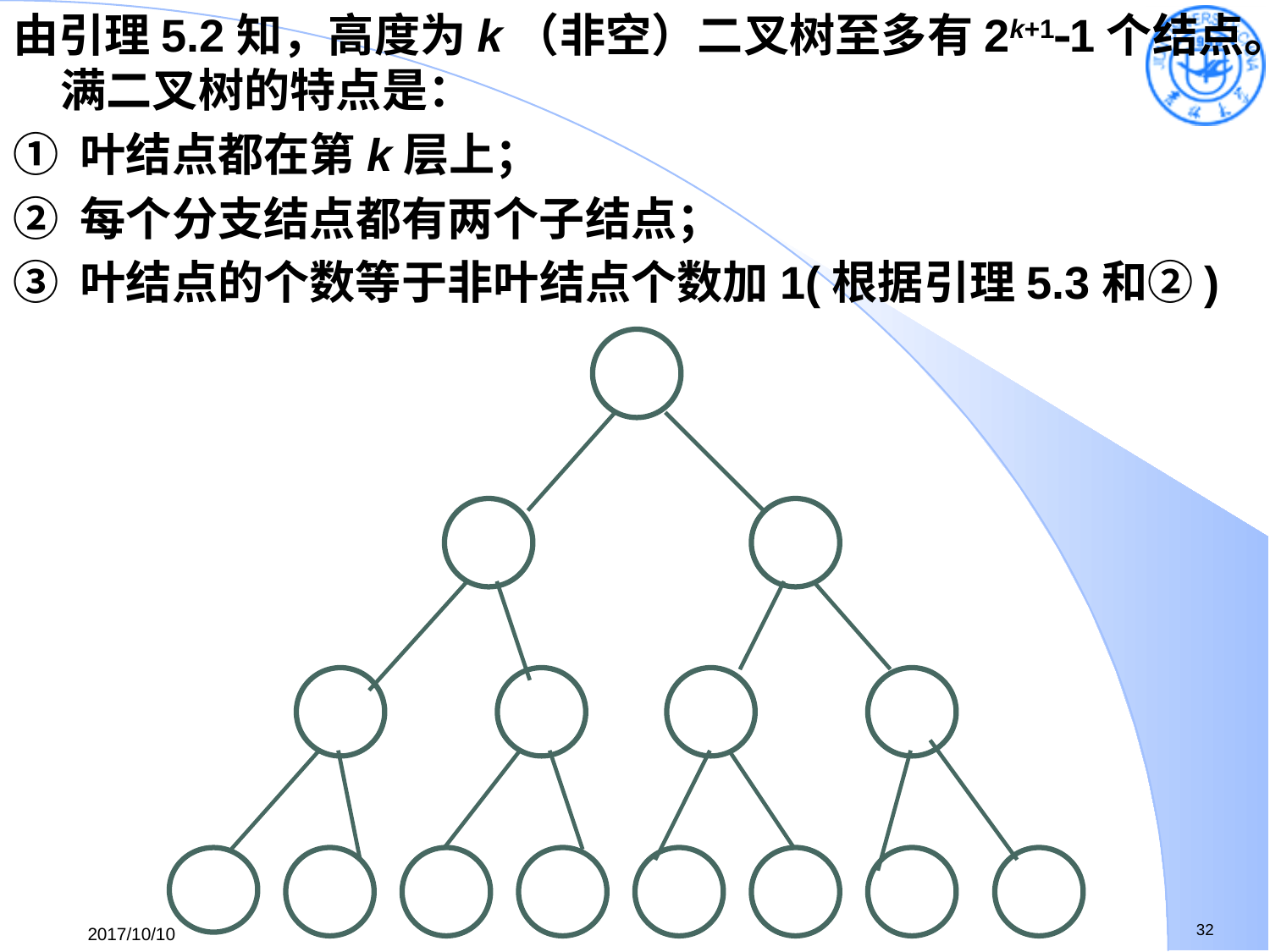

由引理5.2知，高度为k（非空）二叉树至多有2k+1−1个结点。满二叉树的特点是：
① 叶结点都在第k层上；
② 每个分支结点都有两个子结点；
③ 叶结点的个数等于非叶结点个数加1(根据引理5.3和②)